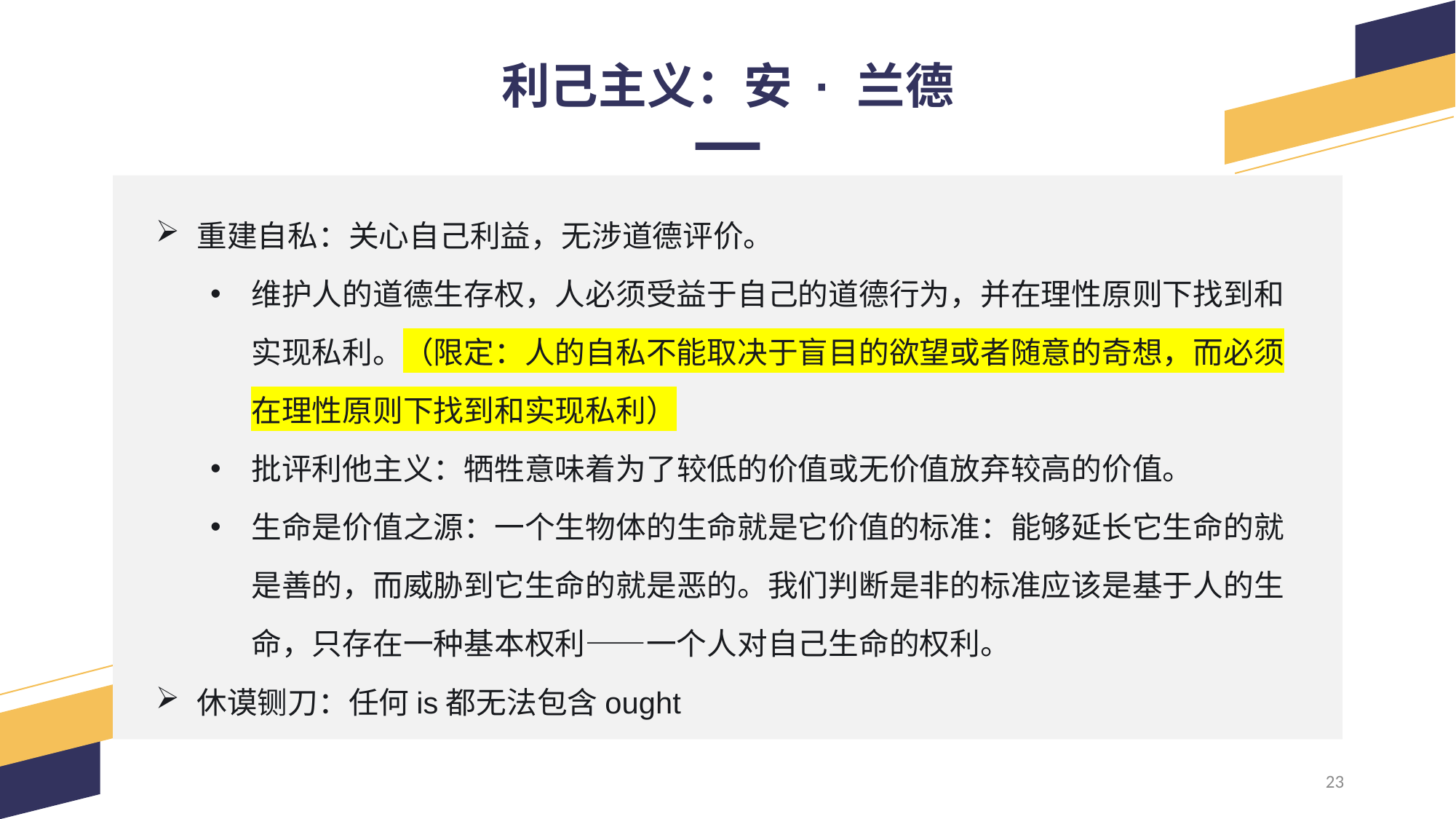

利己主义：安 · 兰德

重建自私：关心自己利益，无涉道德评价。
维护人的道德生存权，人必须受益于自己的道德行为，并在理性原则下找到和实现私利。（限定：人的自私不能取决于盲目的欲望或者随意的奇想，而必须在理性原则下找到和实现私利）
批评利他主义：牺牲意味着为了较低的价值或无价值放弃较高的价值。
生命是价值之源：一个生物体的生命就是它价值的标准：能够延长它生命的就是善的，而威胁到它生命的就是恶的。我们判断是非的标准应该是基于人的生命，只存在一种基本权利——一个人对自己生命的权利。
休谟铡刀：任何is都无法包含ought

23